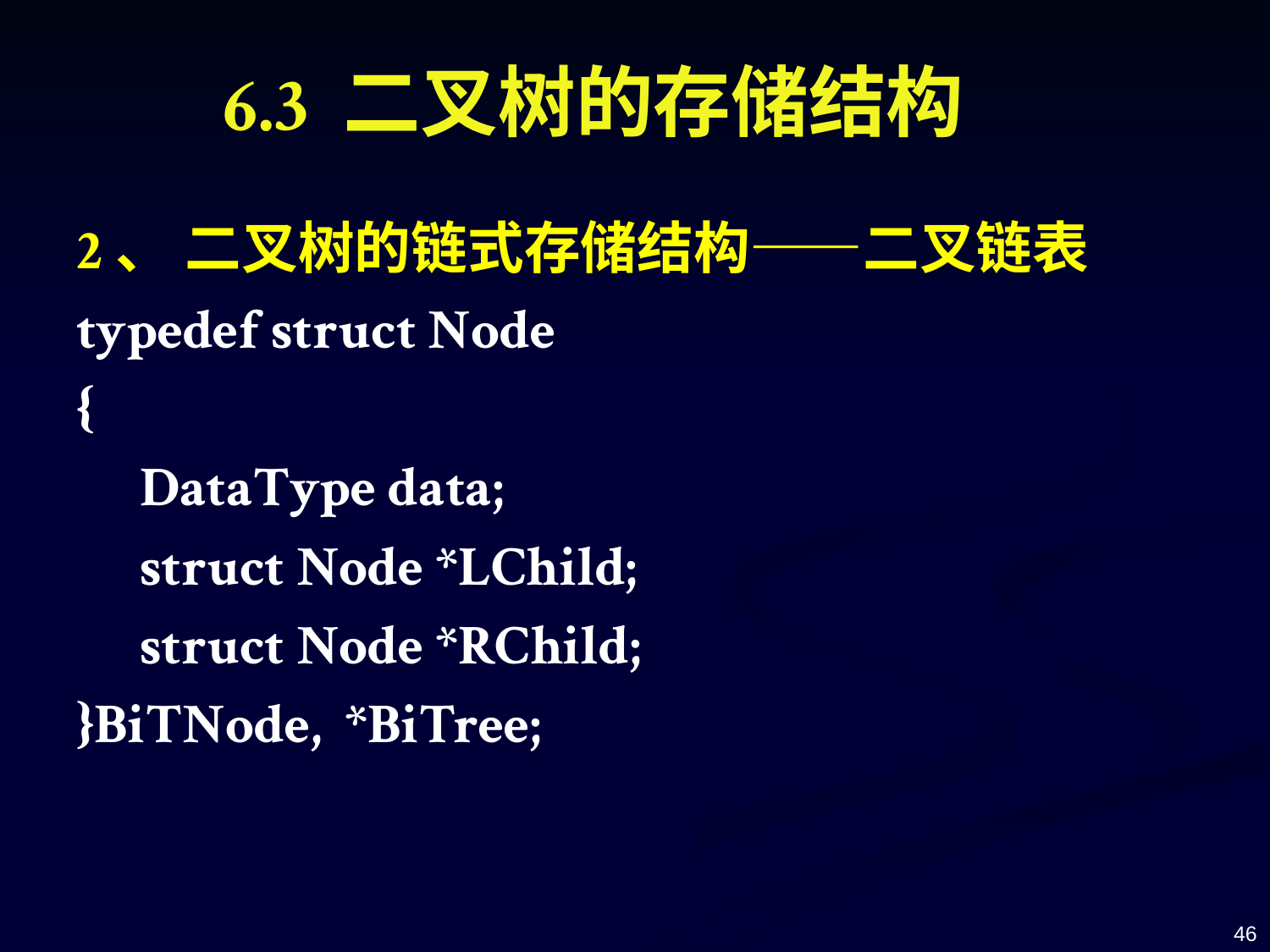

# 6.3 二叉树的存储结构
2、 二叉树的链式存储结构——二叉链表
typedef struct Node
{
DataType data;
struct Node *LChild;
struct Node *RChild;
}BiTNode,  *BiTree;

46